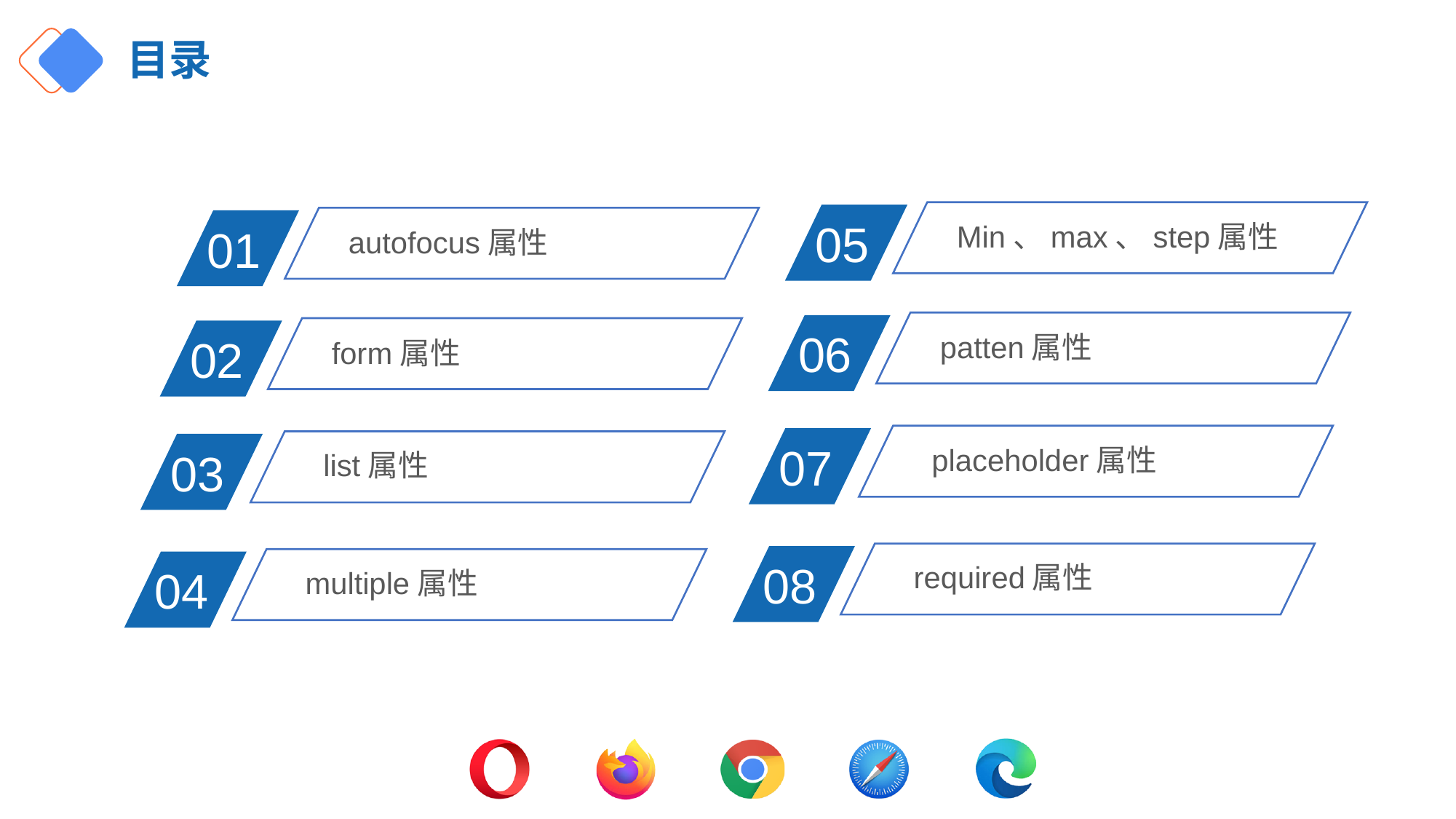

# 目录

Min、max、step属性

05

autofocus属性

01

patten属性

06

form属性

02

placeholder属性

07

list属性

03

required属性

08

multiple属性

04